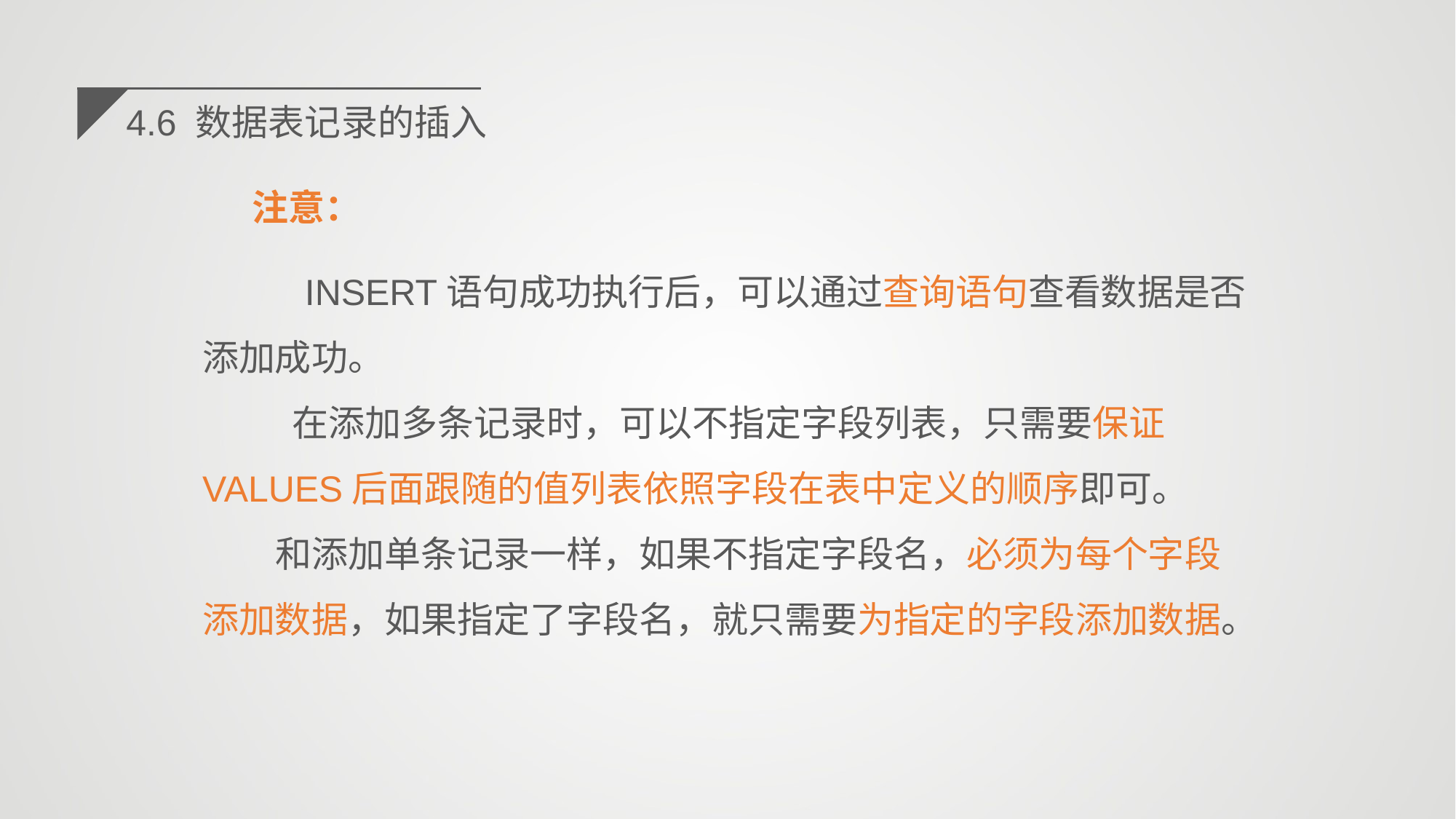

4.6 数据表记录的插入

注意：

     INSERT语句成功执行后，可以通过查询语句查看数据是否添加成功。
 在添加多条记录时，可以不指定字段列表，只需要保证VALUES后面跟随的值列表依照字段在表中定义的顺序即可。
和添加单条记录一样，如果不指定字段名，必须为每个字段添加数据，如果指定了字段名，就只需要为指定的字段添加数据。